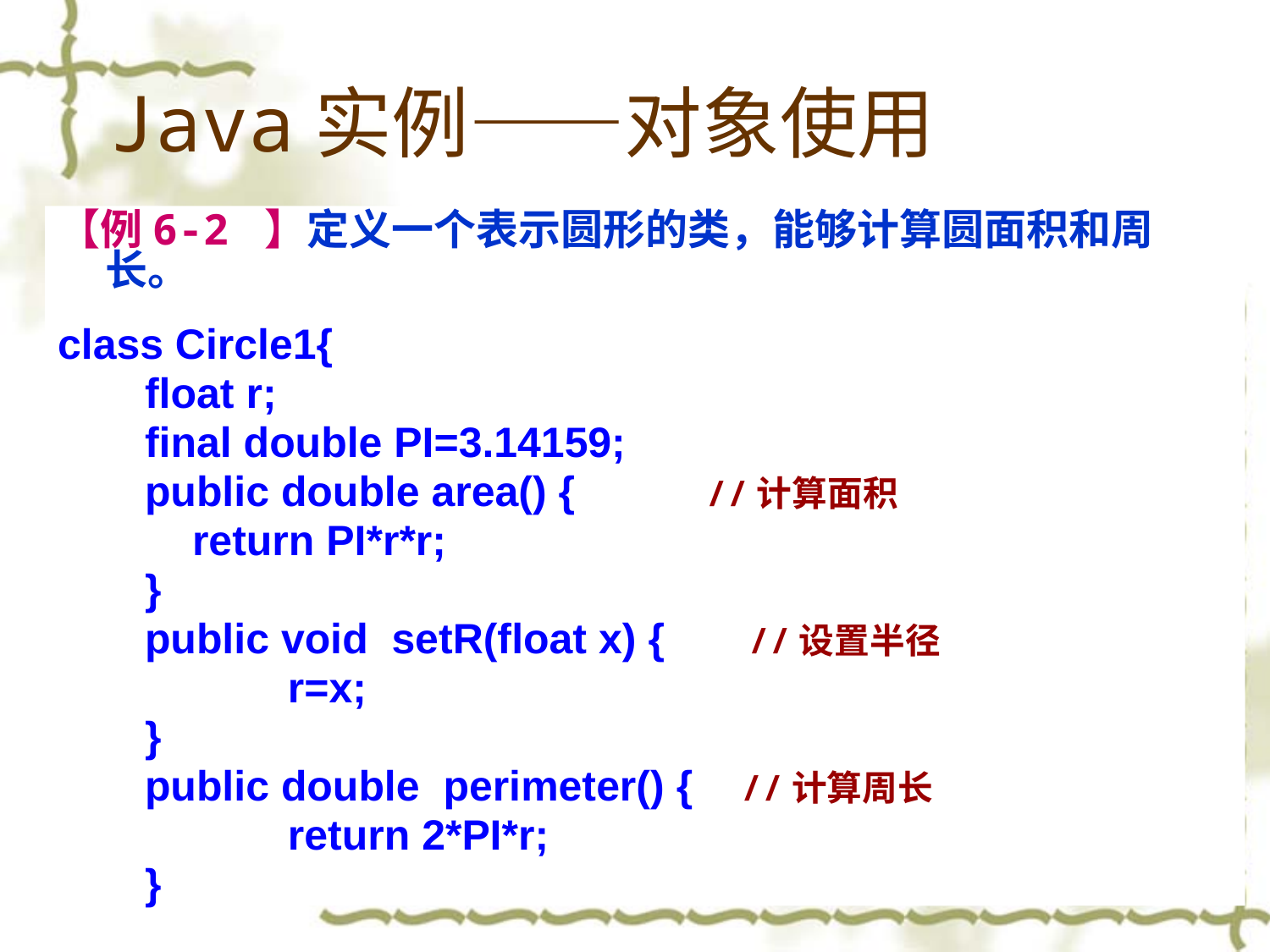

# Java实例——对象使用
【例6-2 】定义一个表示圆形的类，能够计算圆面积和周长。
class Circle1{
  float r;
  final double PI=3.14159;
  public double area() {           //计算面积
      return PI*r*r;
  }
  public void  setR(float x) {       //设置半径
		r=x;
  }
  public double  perimeter() {    //计算周长
		return 2*PI*r;
  }